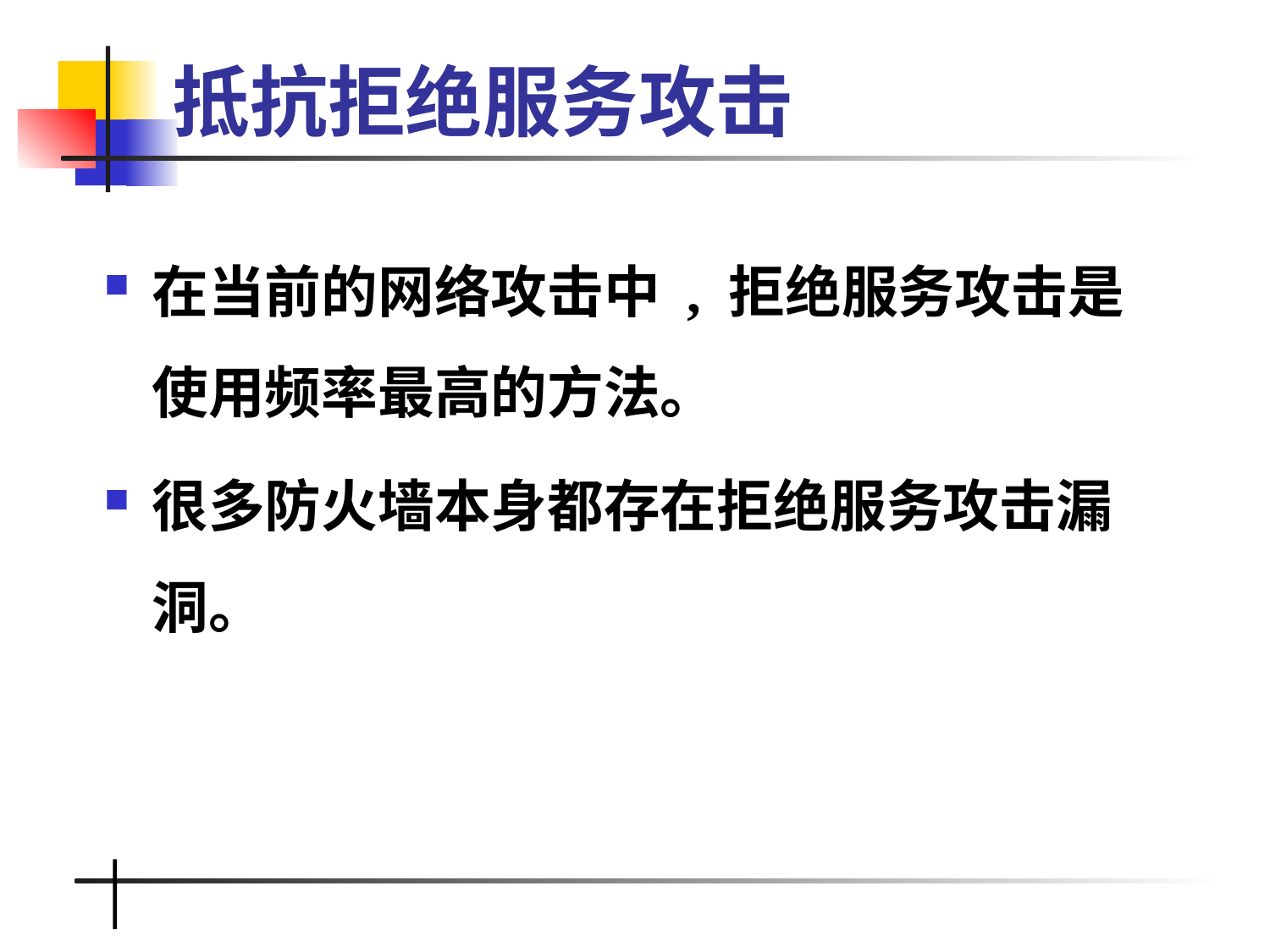

# 抵抗拒绝服务攻击
在当前的网络攻击中 , 拒绝服务攻击是使用频率最高的方法。
很多防火墙本身都存在拒绝服务攻击漏洞。